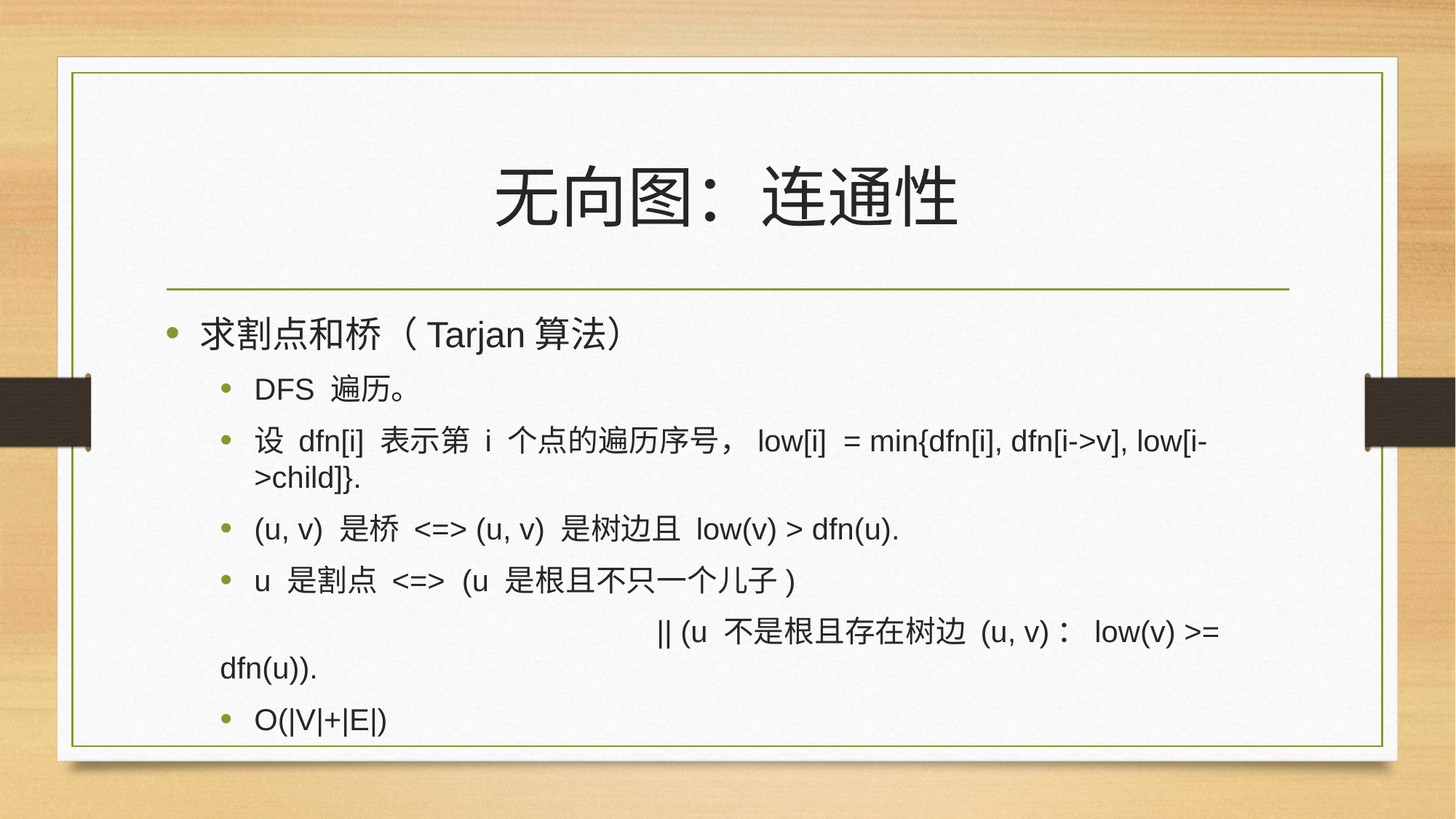

# 无向图：连通性
求割点和桥（Tarjan算法）
DFS 遍历。
设 dfn[i] 表示第 i 个点的遍历序号，low[i]  = min{dfn[i], dfn[i->v], low[i->child]}.
(u, v) 是桥 <=> (u, v) 是树边且 low(v) > dfn(u).
u 是割点 <=>  (u 是根且不只一个儿子)
				|| (u 不是根且存在树边 (u, v)：low(v) >= dfn(u)).
O(|V|+|E|)